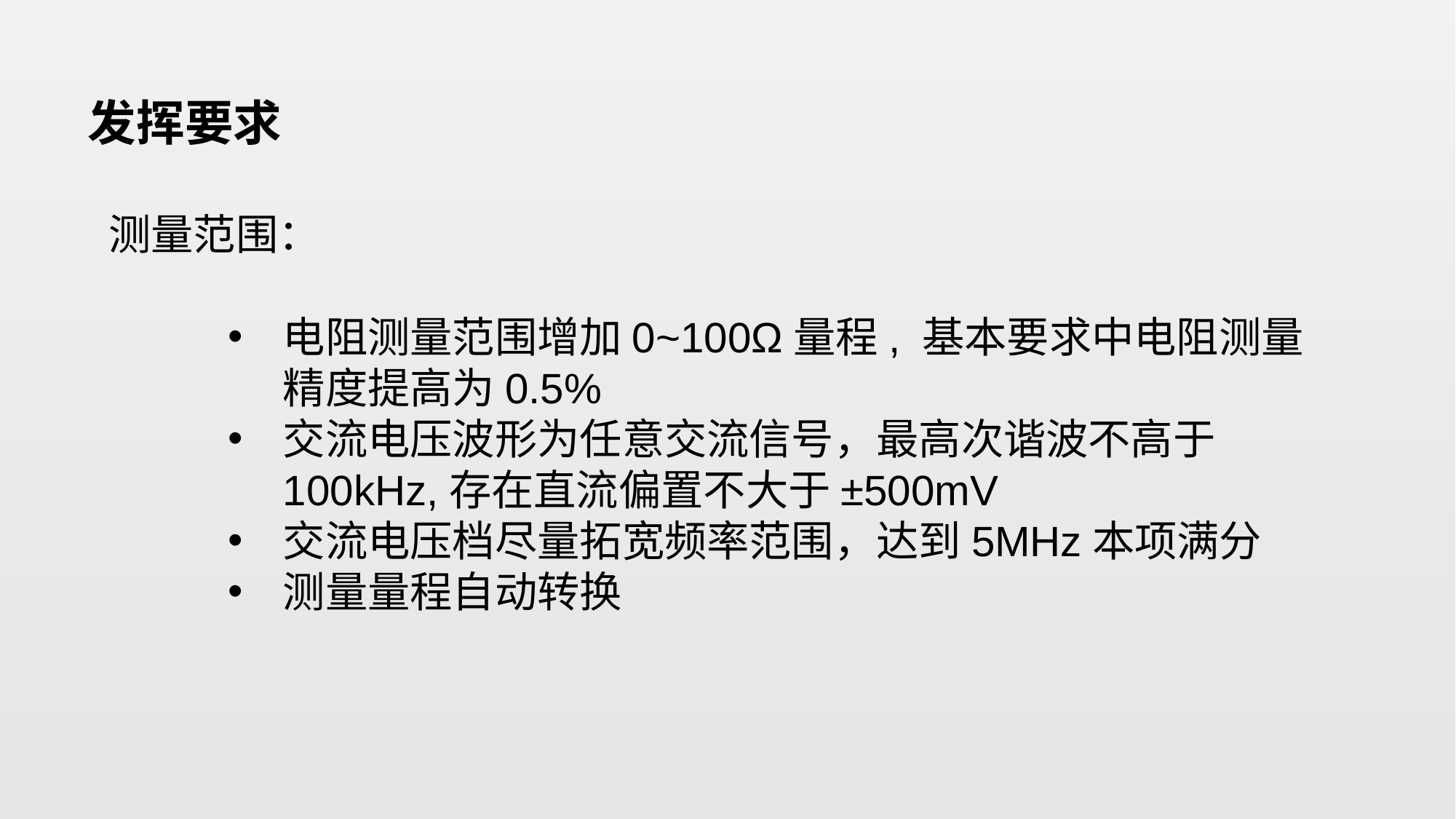

发挥要求
测量范围：

电阻测量范围增加0~100Ω量程, 基本要求中电阻测量精度提高为0.5%
交流电压波形为任意交流信号，最高次谐波不高于100kHz,存在直流偏置不大于±500mV
交流电压档尽量拓宽频率范围，达到5MHz本项满分
测量量程自动转换